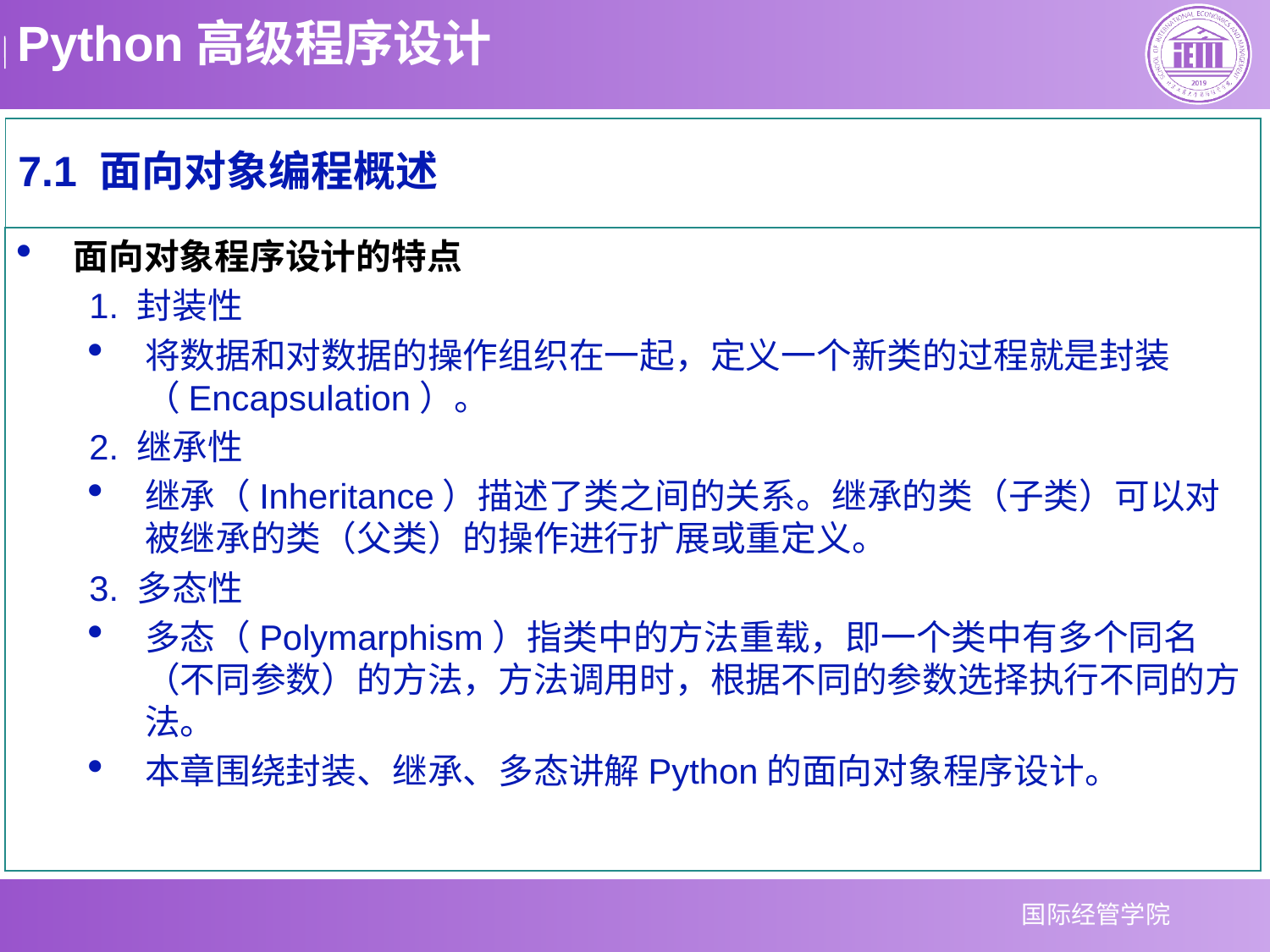

# 7.1 面向对象编程概述
面向对象程序设计的特点
1. 封装性
将数据和对数据的操作组织在一起，定义一个新类的过程就是封装（Encapsulation）。
2. 继承性
继承（Inheritance）描述了类之间的关系。继承的类（子类）可以对被继承的类（父类）的操作进行扩展或重定义。
3. 多态性
多态（Polymarphism）指类中的方法重载，即一个类中有多个同名（不同参数）的方法，方法调用时，根据不同的参数选择执行不同的方法。
本章围绕封装、继承、多态讲解Python的面向对象程序设计。